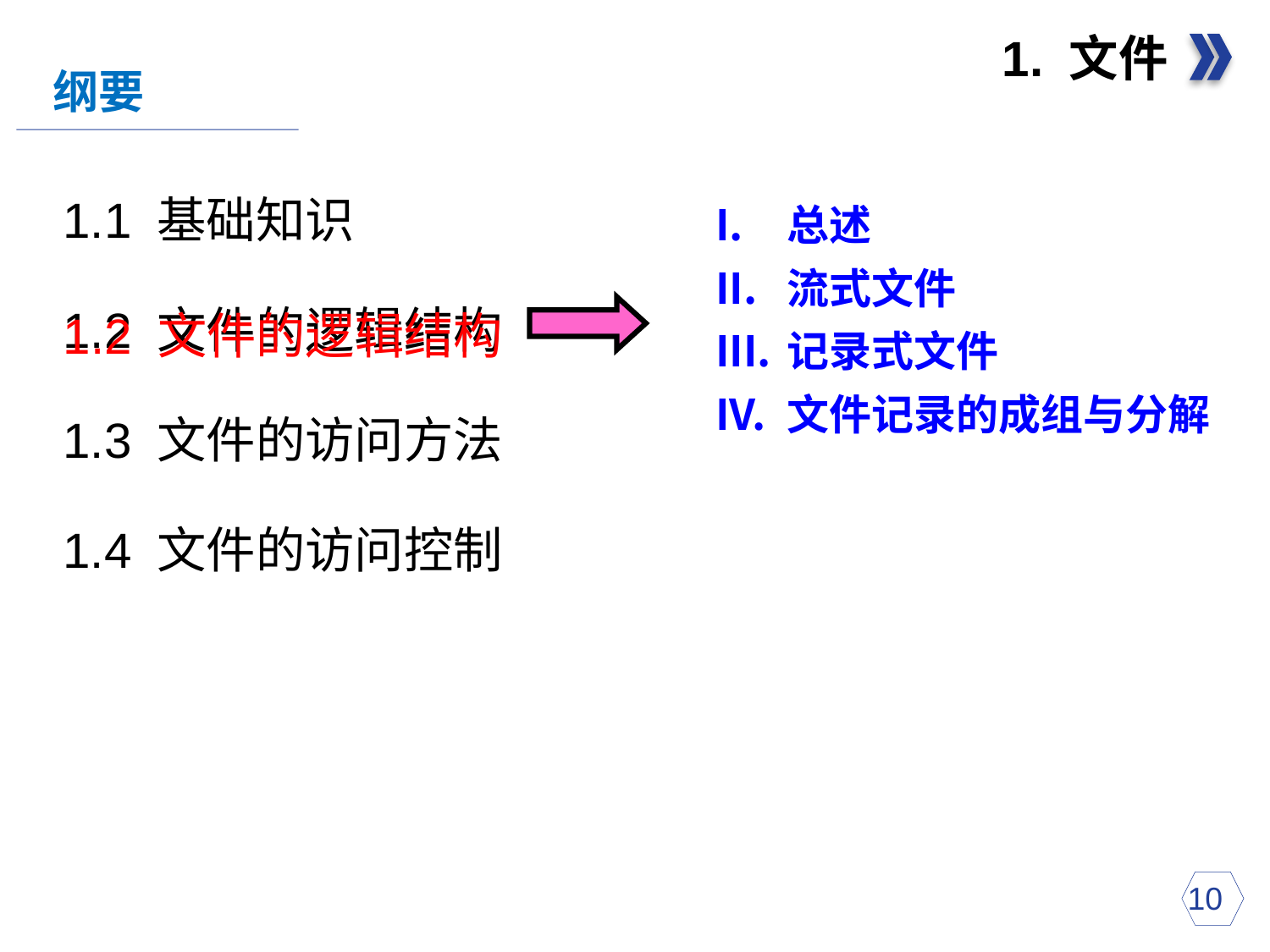

1. 文件

纲要
1.1 基础知识
1.2 文件的逻辑结构
1.3 文件的访问方法
1.4 文件的访问控制

总述
流式文件
记录式文件
文件记录的成组与分解
1.2 文件的逻辑结构

 10